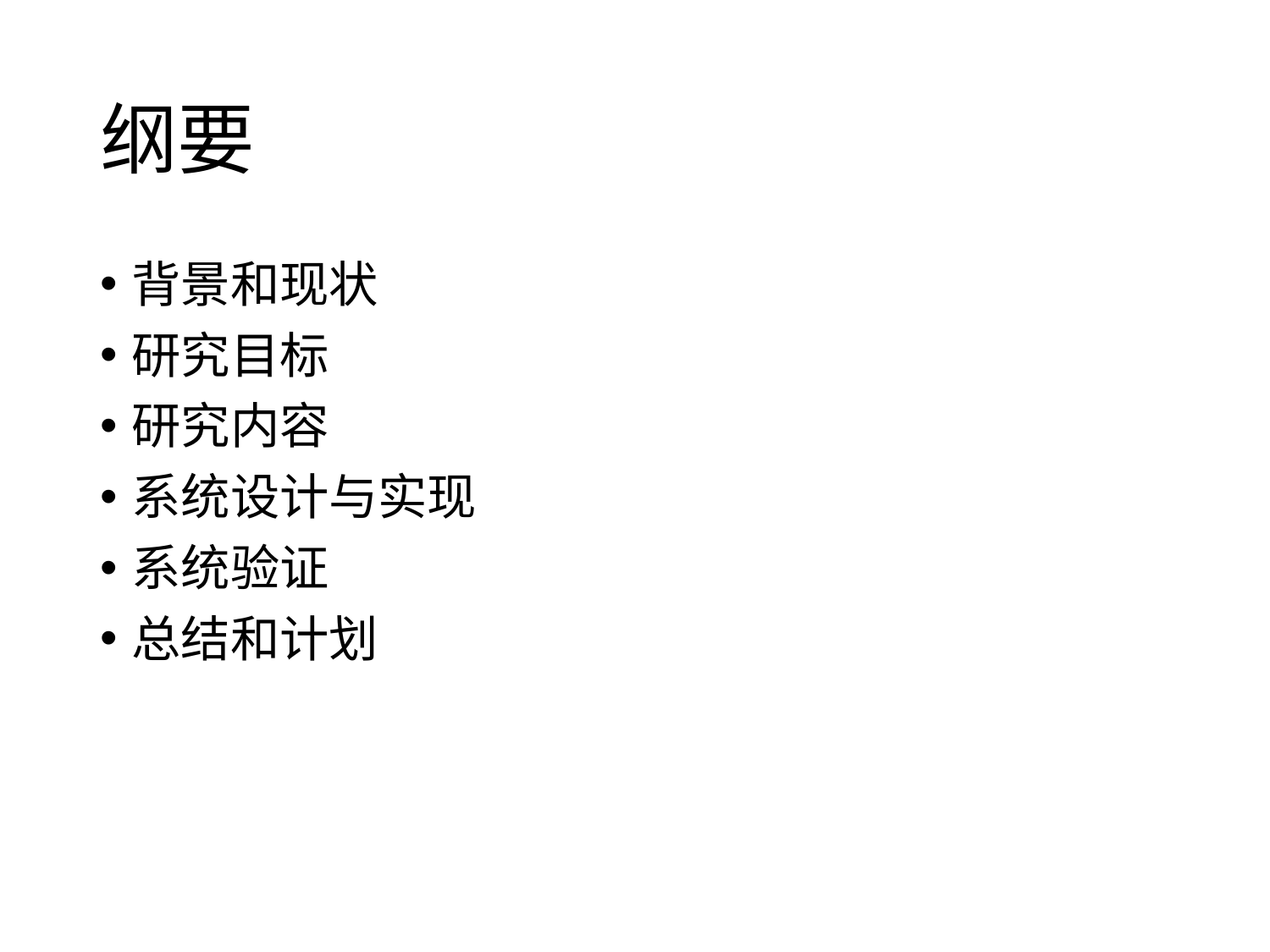

# 纲要
背景和现状
研究目标
研究内容
系统设计与实现
系统验证
总结和计划